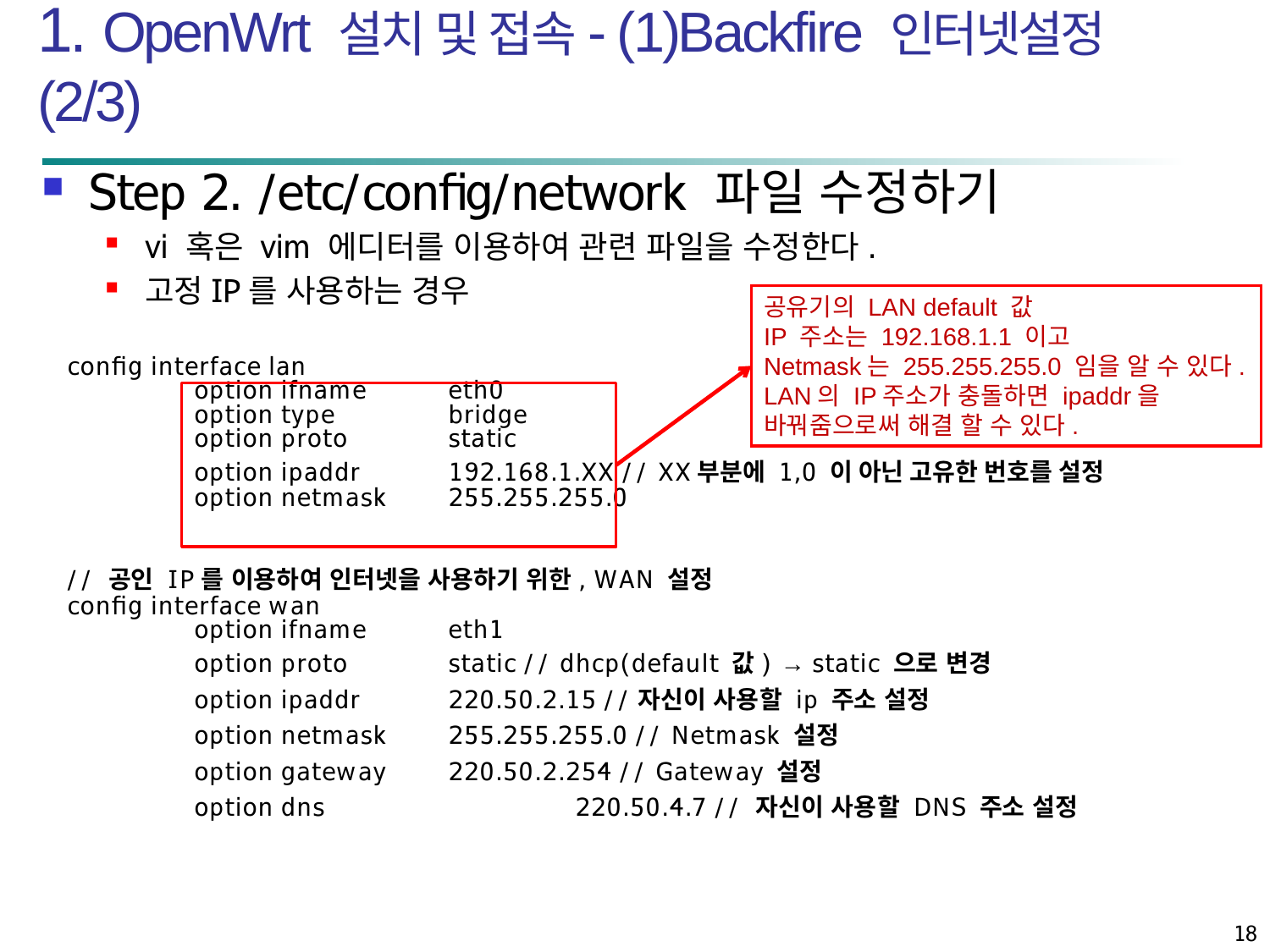

1. OpenWrt 설치 및 접속- (1)Backfire 인터넷설정(2/3)
Step 2. /etc/config/network 파일 수정하기
vi 혹은 vim 에디터를 이용하여 관련 파일을 수정한다.
고정IP를 사용하는 경우
공유기의 LAN default 값
IP 주소는 192.168.1.1 이고
Netmask는 255.255.255.0 임을 알 수 있다.
LAN의 IP주소가 충돌하면 ipaddr을 바꿔줌으로써 해결 할 수 있다.
| config interface lan option ifname eth0 option type bridge option proto static option ipaddr 192.168.1.XX // XX부분에 1,0 이 아닌 고유한 번호를 설정 option netmask 255.255.255.0 // 공인 IP를 이용하여 인터넷을 사용하기 위한, WAN 설정 config interface wan option ifname eth1 option proto static // dhcp(default 값) → static 으로 변경 option ipaddr 220.50.2.15 //자신이 사용할 ip 주소 설정 option netmask 255.255.255.0 // Netmask 설정 option gateway 220.50.2.254 // Gateway 설정 option dns 220.50.4.7 // 자신이 사용할 DNS 주소 설정 |
| --- |

18